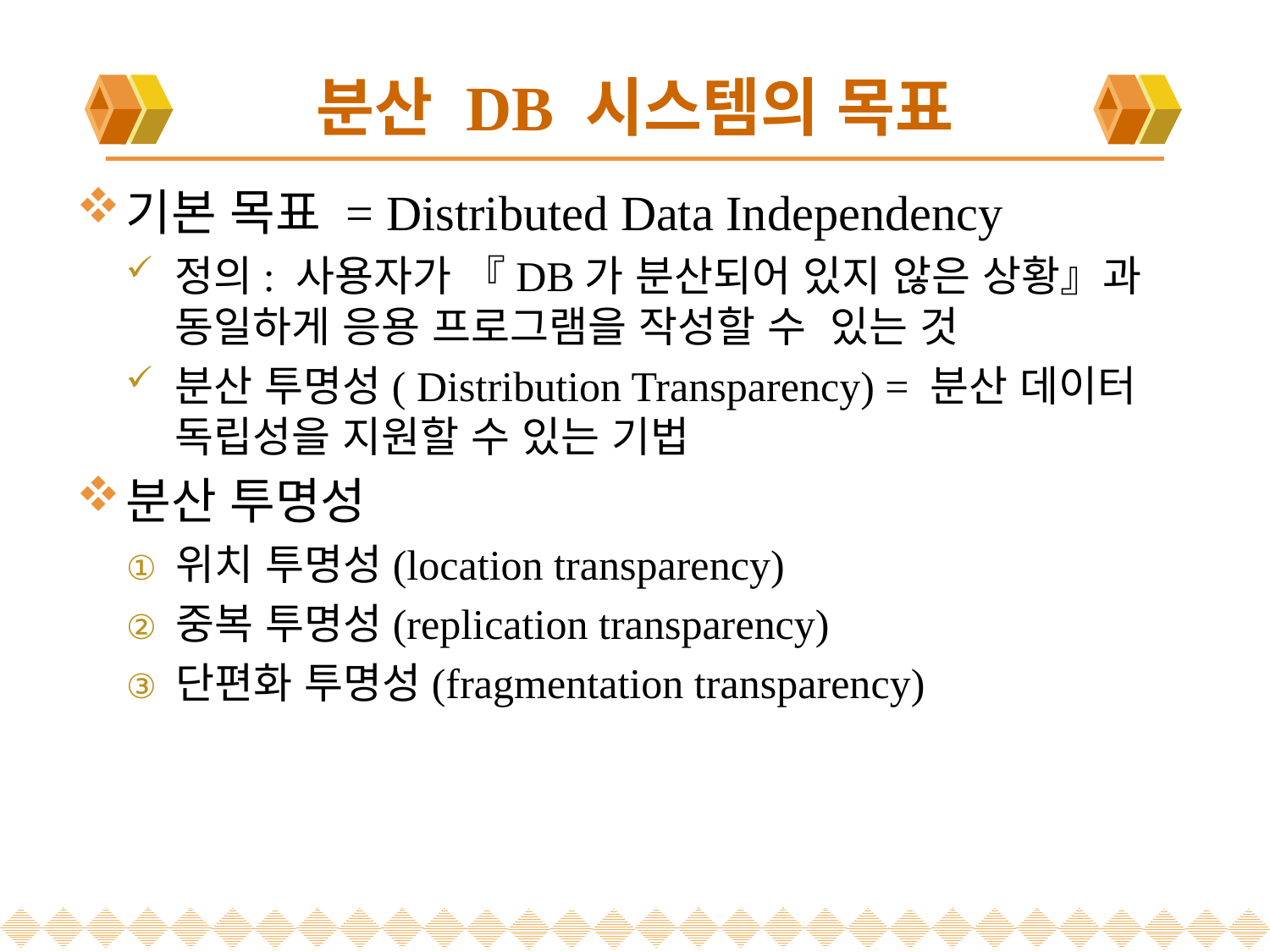

# 분산 DB 시스템의 목표
기본 목표 = Distributed Data Independency
정의: 사용자가 『DB가 분산되어 있지 않은 상황』과 동일하게 응용 프로그램을 작성할 수  있는 것
분산 투명성( Distribution Transparency) = 분산 데이터 독립성을 지원할 수 있는 기법
분산 투명성
위치 투명성(location transparency)
중복 투명성(replication transparency)
단편화 투명성(fragmentation transparency)